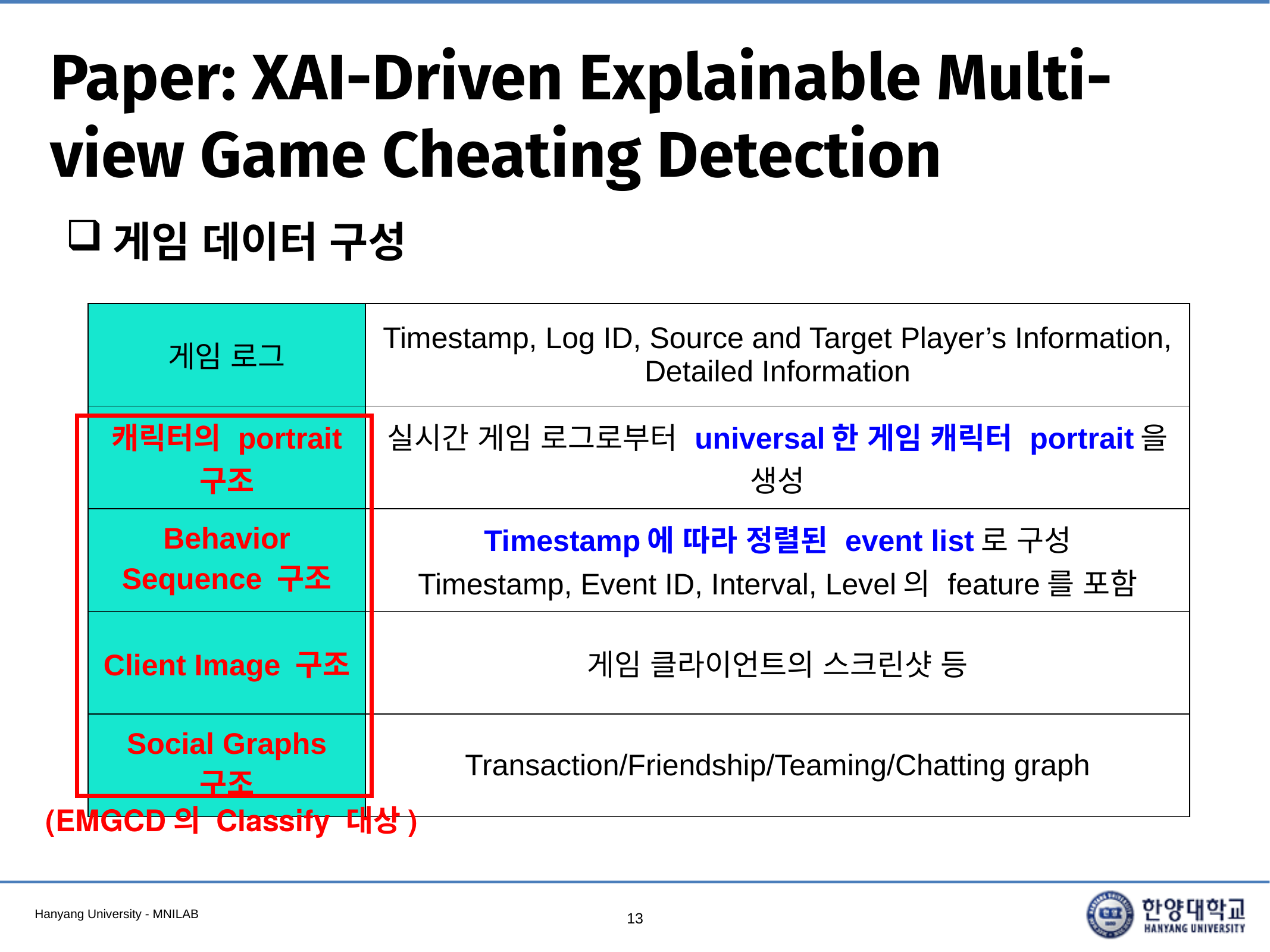

# Paper: XAI-Driven Explainable Multi-view Game Cheating Detection
게임 데이터 구성
| 게임 로그 | Timestamp, Log ID, Source and Target Player’s Information, Detailed Information |
| --- | --- |
| 캐릭터의 portrait 구조 | 실시간 게임 로그로부터 universal한 게임 캐릭터 portrait을 생성 |
| Behavior Sequence 구조 | Timestamp에 따라 정렬된 event list로 구성 Timestamp, Event ID, Interval, Level의 feature를 포함 |
| Client Image 구조 | 게임 클라이언트의 스크린샷 등 |
| Social Graphs 구조 | Transaction/Friendship/Teaming/Chatting graph |

(EMGCD의 Classify 대상)
13